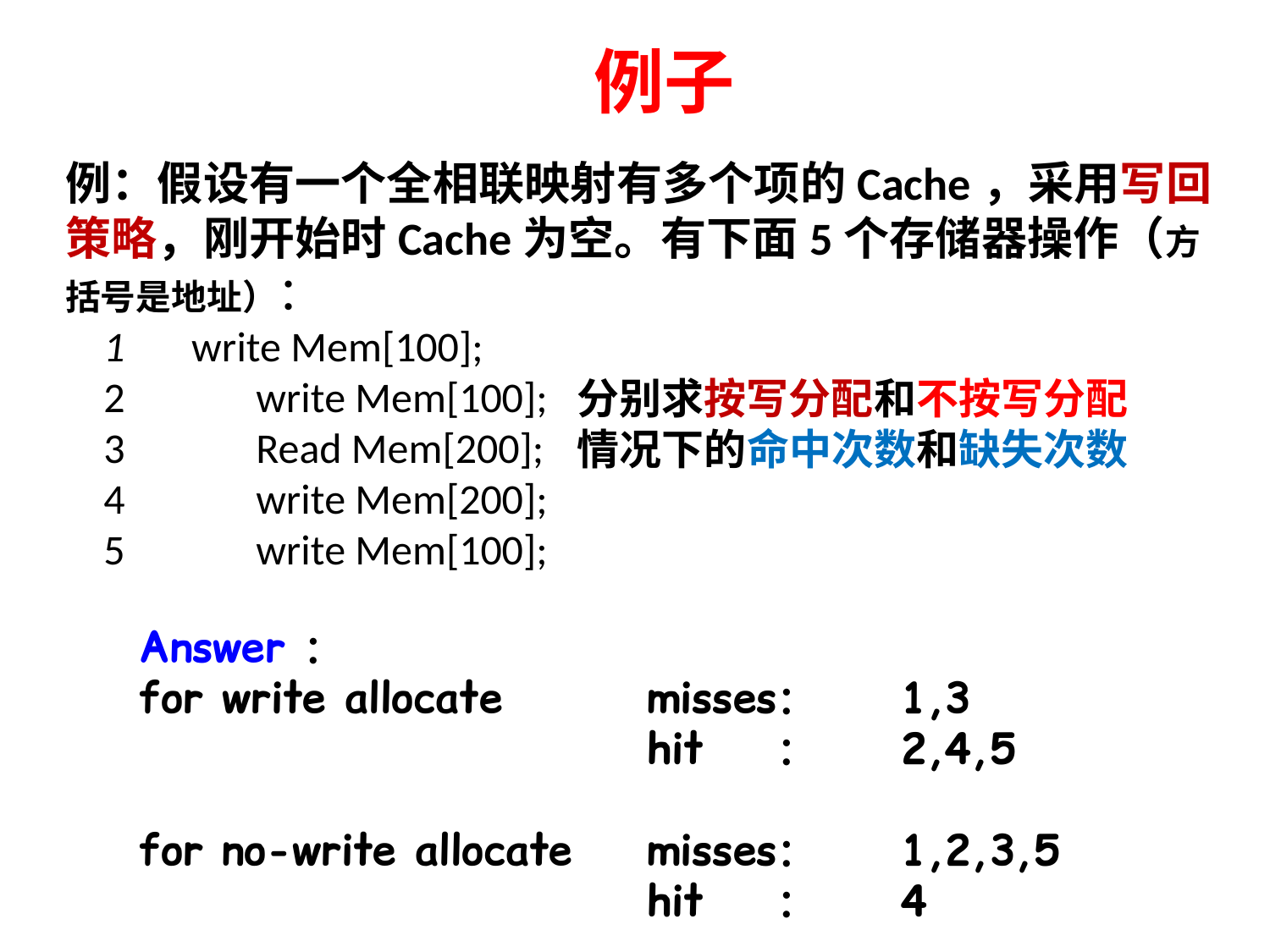

# 例子
例：假设有一个全相联映射有多个项的Cache，采用写回策略，刚开始时Cache为空。有下面5个存储器操作（方括号是地址）：
1       write Mem[100];
2		write Mem[100];
3		Read Mem[200];
4		write Mem[200];
5		write Mem[100];

分别求按写分配和不按写分配情况下的命中次数和缺失次数
Answer :
for write allocate		misses:	1,3
				hit    :	2,4,5

for no-write allocate 	misses:	1,2,3,5
			    	hit    :	4

32